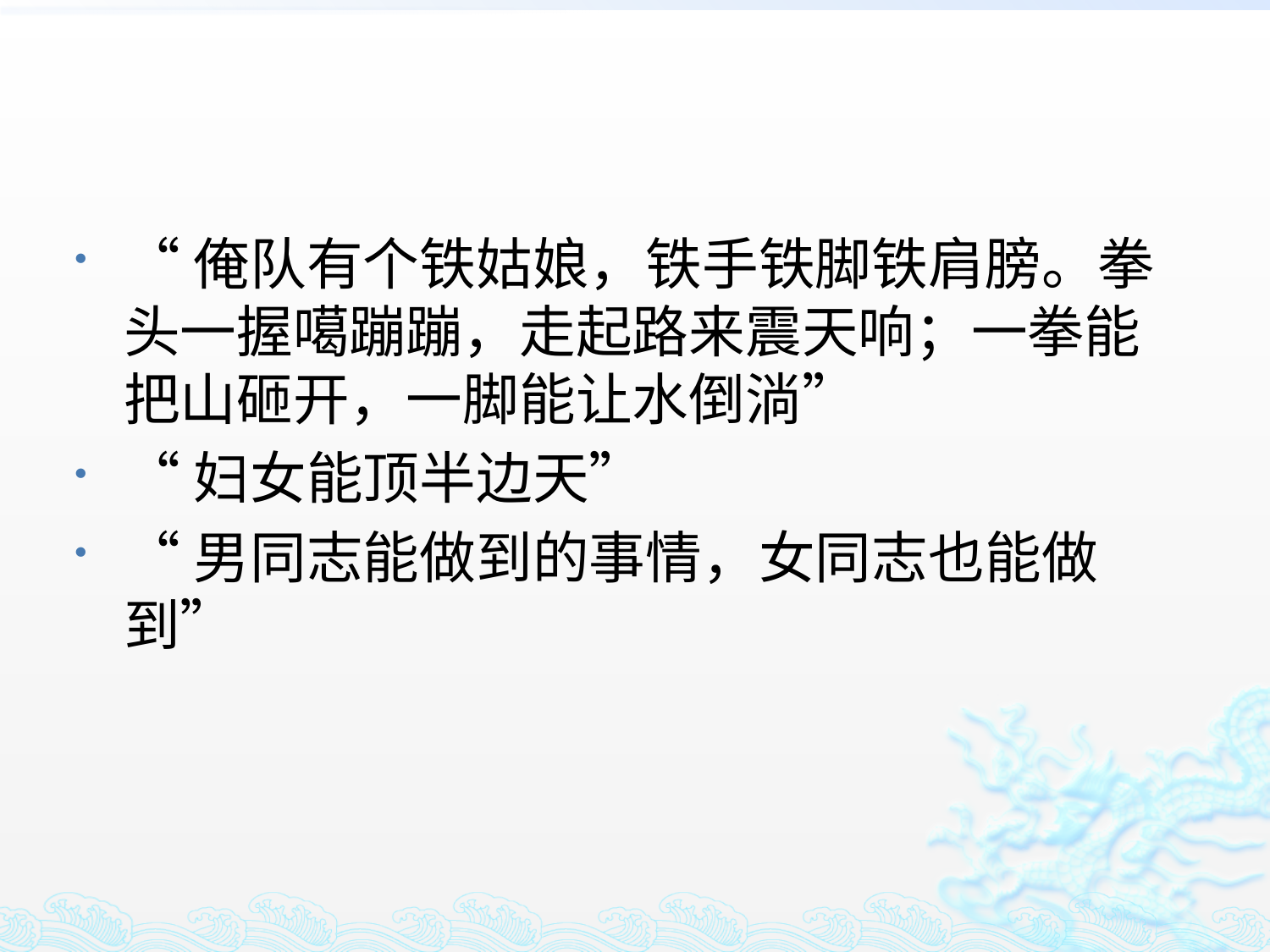

#
“俺队有个铁姑娘，铁手铁脚铁肩膀。拳头一握噶蹦蹦，走起路来震天响；一拳能把山砸开，一脚能让水倒淌”
“妇女能顶半边天”
“男同志能做到的事情，女同志也能做到”